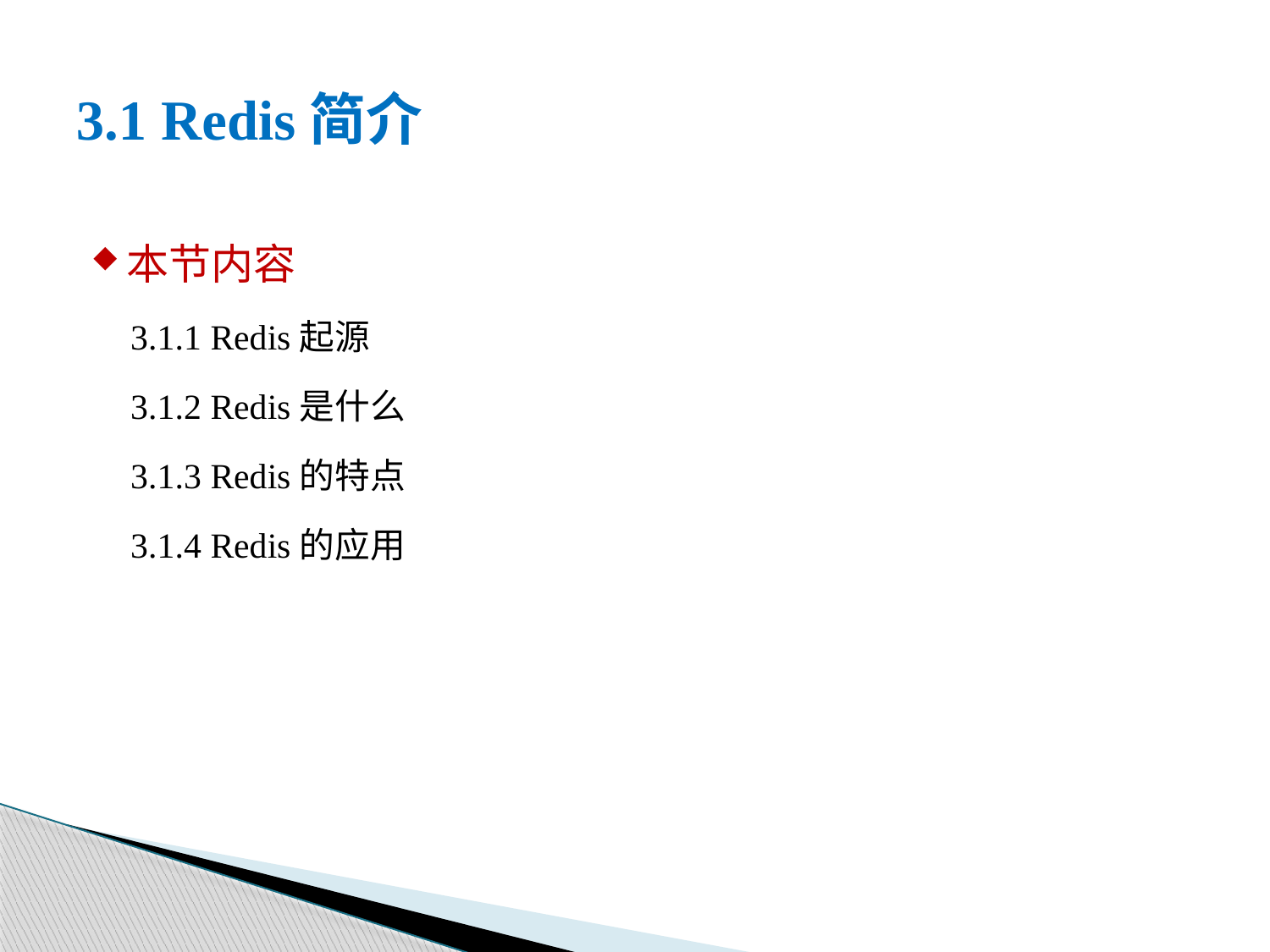

# 3.1 Redis简介
本节内容
3.1.1 Redis起源
3.1.2 Redis是什么
3.1.3 Redis的特点
3.1.4 Redis的应用